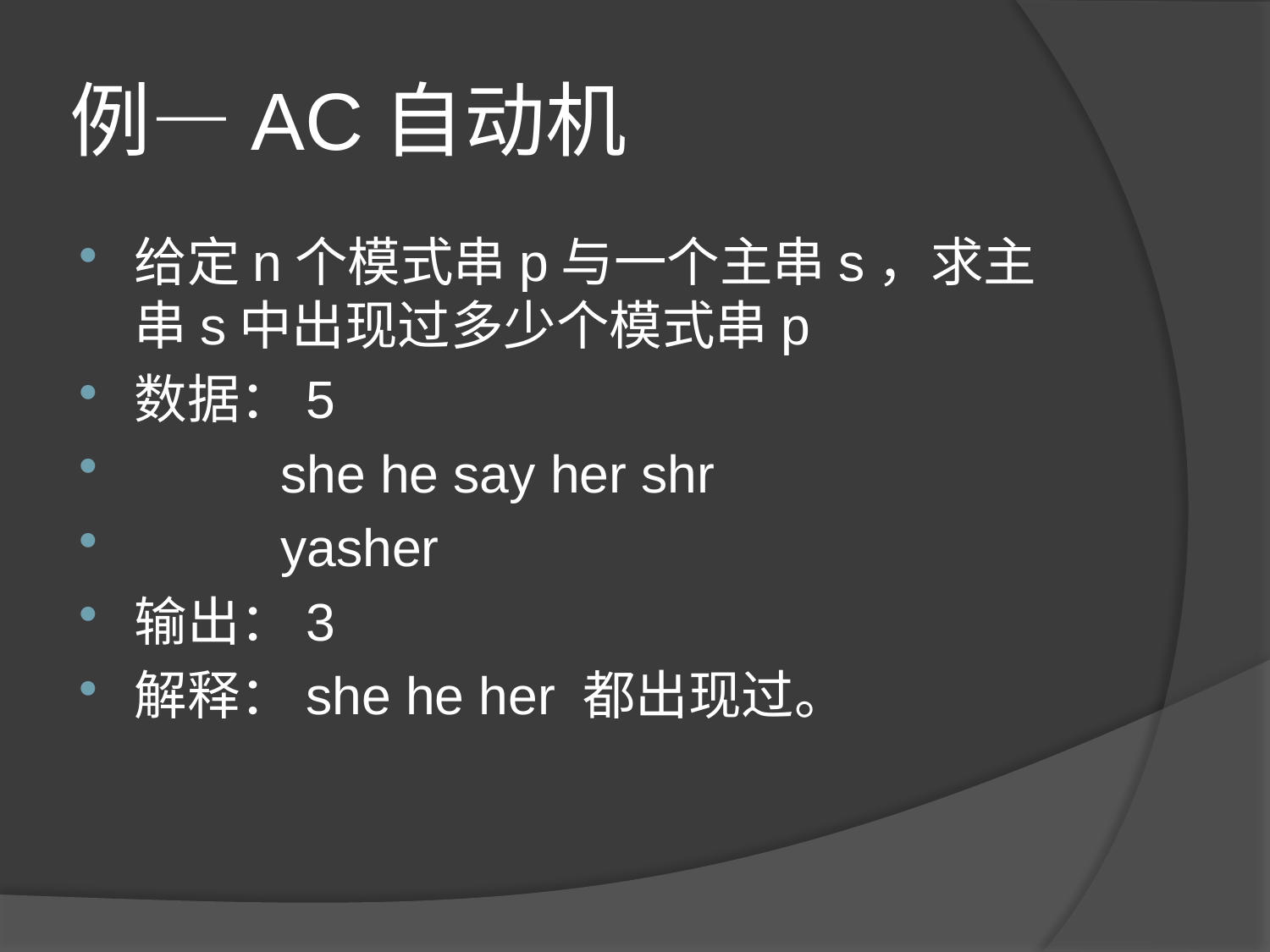

# 例—AC自动机
给定n个模式串p与一个主串s，求主串s中出现过多少个模式串p
数据：5
          she he say her shr
          yasher
输出：3
解释：she he her 都出现过。